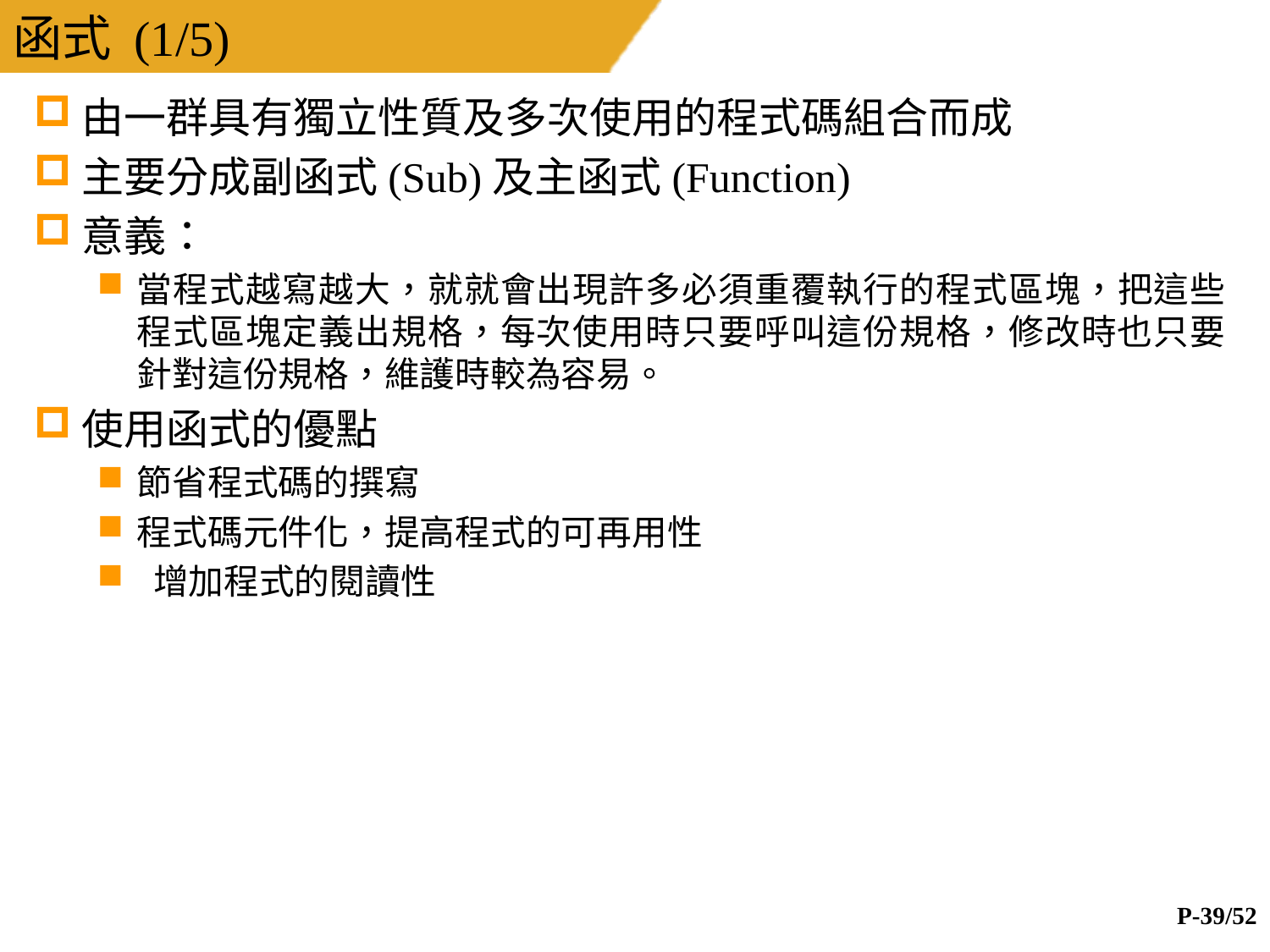

# 函式 (1/5)
由一群具有獨立性質及多次使用的程式碼組合而成
主要分成副函式(Sub)及主函式(Function)
意義：
當程式越寫越大，就就會出現許多必須重覆執行的程式區塊，把這些程式區塊定義出規格，每次使用時只要呼叫這份規格，修改時也只要針對這份規格，維護時較為容易。
使用函式的優點
節省程式碼的撰寫
程式碼元件化，提高程式的可再用性
 增加程式的閱讀性

P-39/52